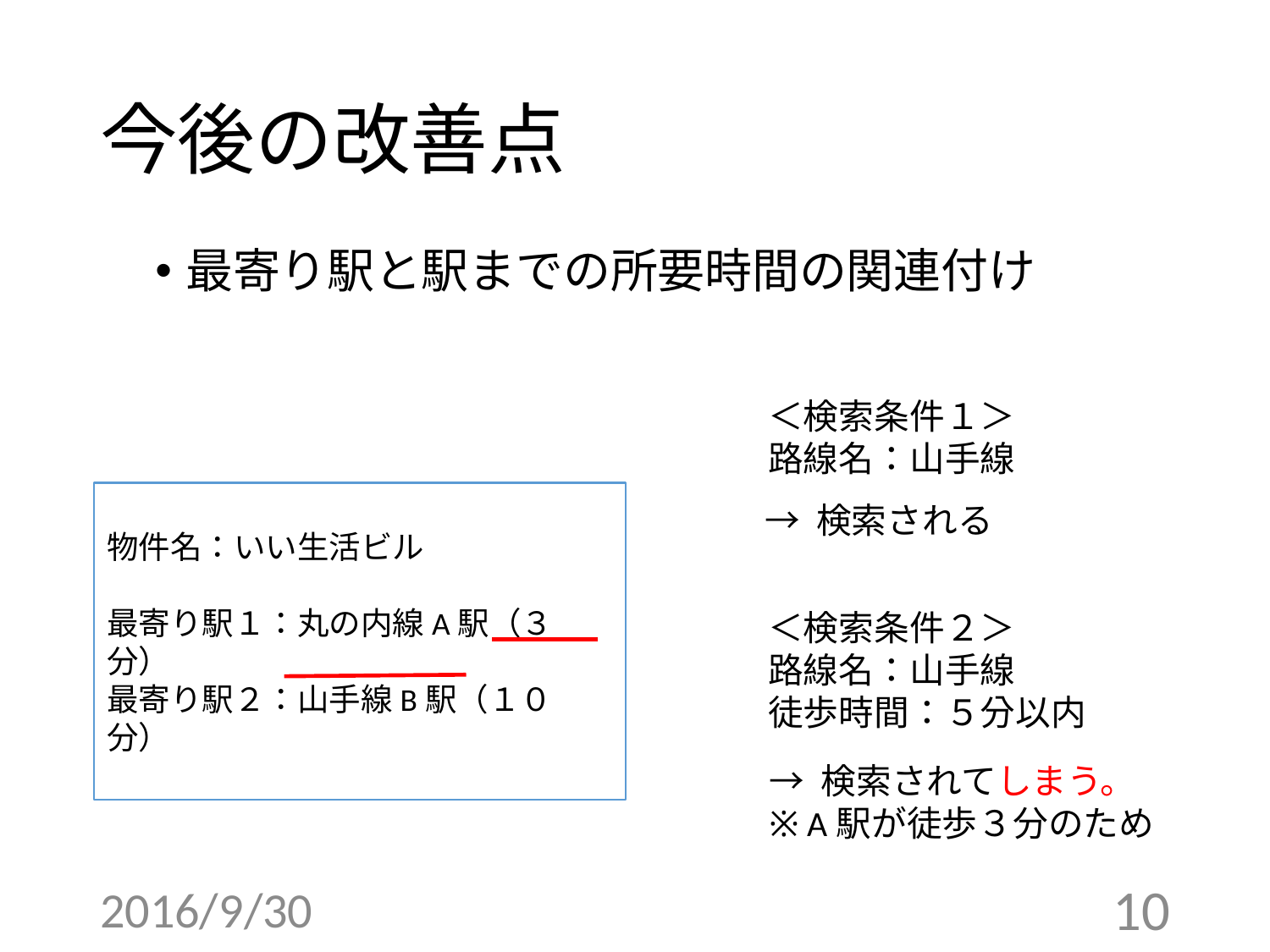

# 今後の改善点
最寄り駅と駅までの所要時間の関連付け

＜検索条件１＞
路線名：山手線

物件名：いい生活ビル

最寄り駅１：丸の内線A駅（３分）
最寄り駅２：山手線B駅（１０分）

→ 検索される
＜検索条件２＞
路線名：山手線
徒歩時間：５分以内
→ 検索されてしまう。
※ A駅が徒歩３分のため
2016/9/30
10